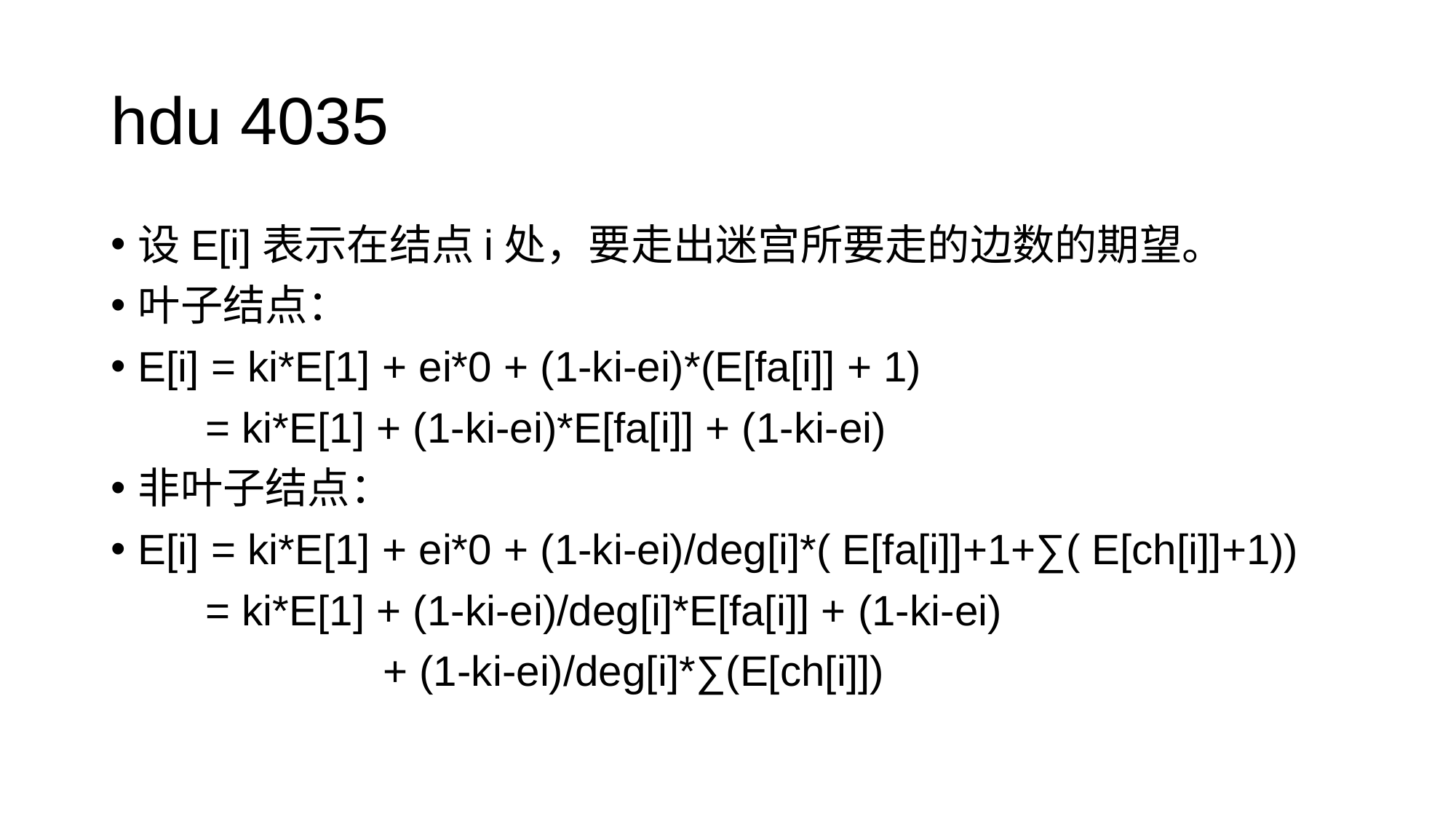

# hdu 4035
设E[i]表示在结点i处，要走出迷宫所要走的边数的期望。
叶子结点：
E[i] = ki*E[1] + ei*0 + (1-ki-ei)*(E[fa[i]] + 1)
        = ki*E[1] + (1-ki-ei)*E[fa[i]] + (1-ki-ei)
非叶子结点：
E[i] = ki*E[1] + ei*0 + (1-ki-ei)/deg[i]*( E[fa[i]]+1+∑( E[ch[i]]+1))
        = ki*E[1] + (1-ki-ei)/deg[i]*E[fa[i]] + (1-ki-ei)
                       + (1-ki-ei)/deg[i]*∑(E[ch[i]])